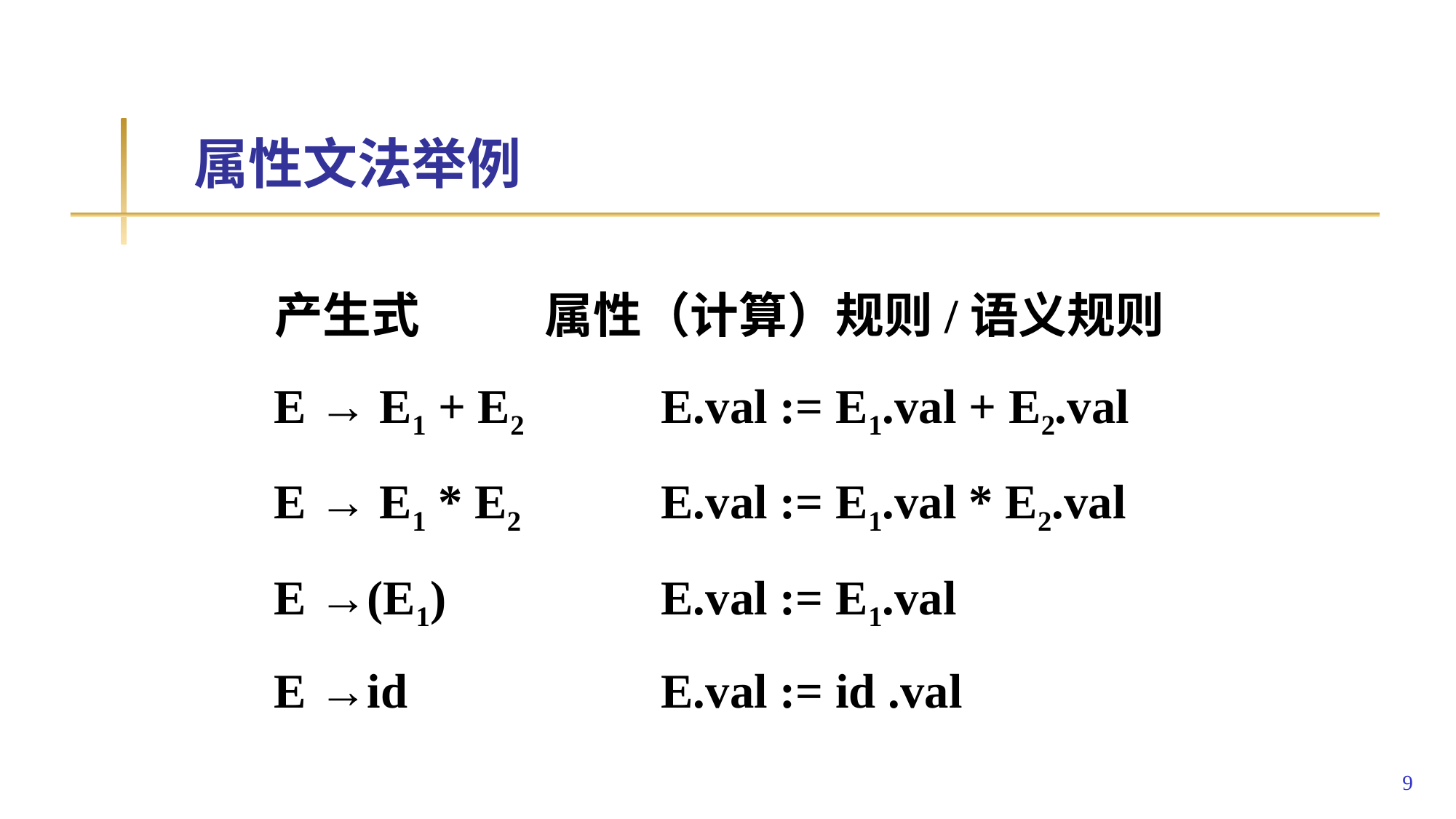

# 属性文法举例
产生式		 属性（计算）规则/语义规则
E → E1 + E2
E → E1 * E2
E →(E1)
E →id
E.val := E1.val + E2.val
E.val := E1.val * E2.val
E.val := E1.val
E.val := id .val
9